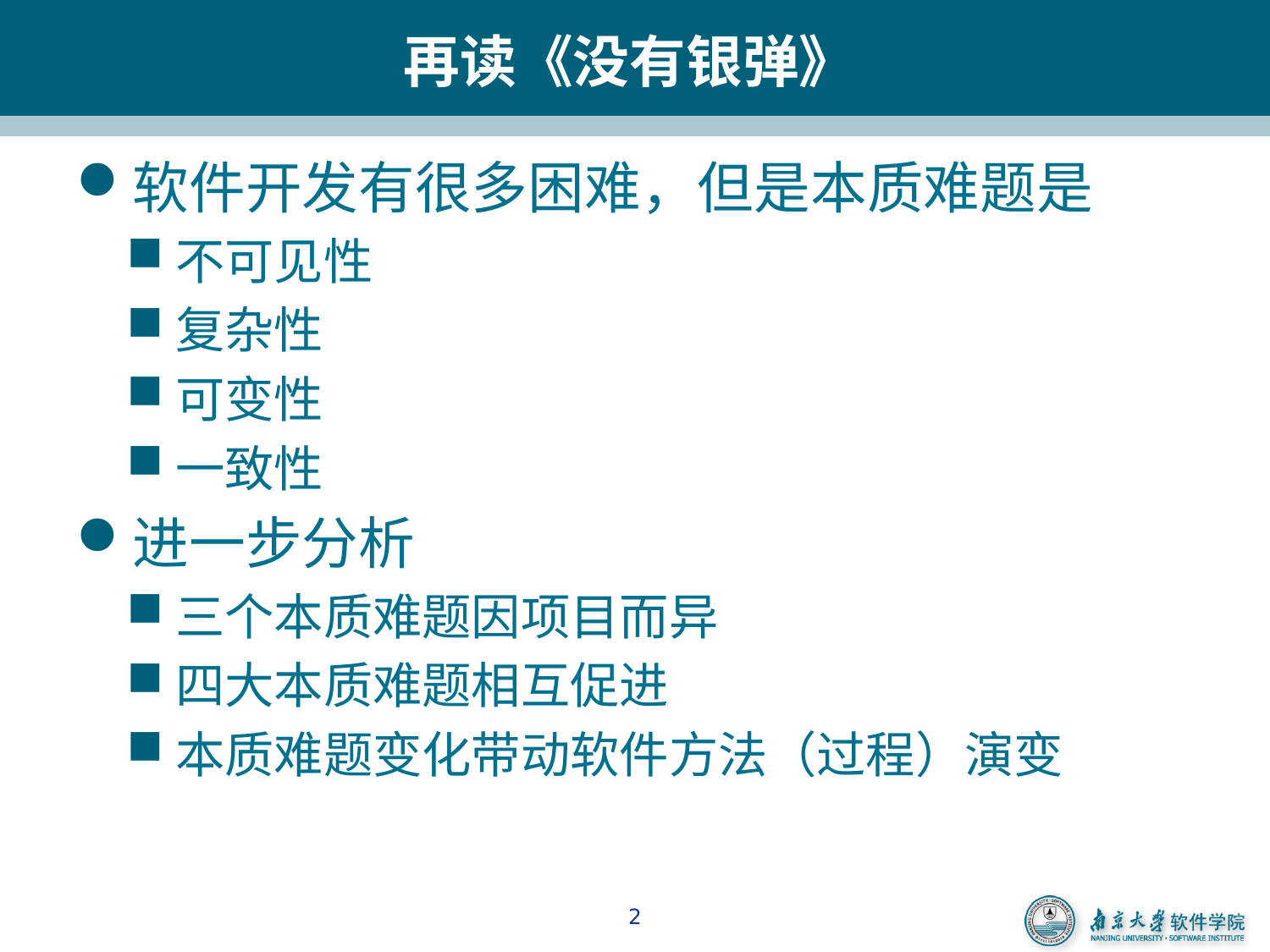

# 再读《没有银弹》
软件开发有很多困难，但是本质难题是
不可见性
复杂性
可变性
一致性
进一步分析
三个本质难题因项目而异
四大本质难题相互促进
本质难题变化带动软件方法（过程）演变
2